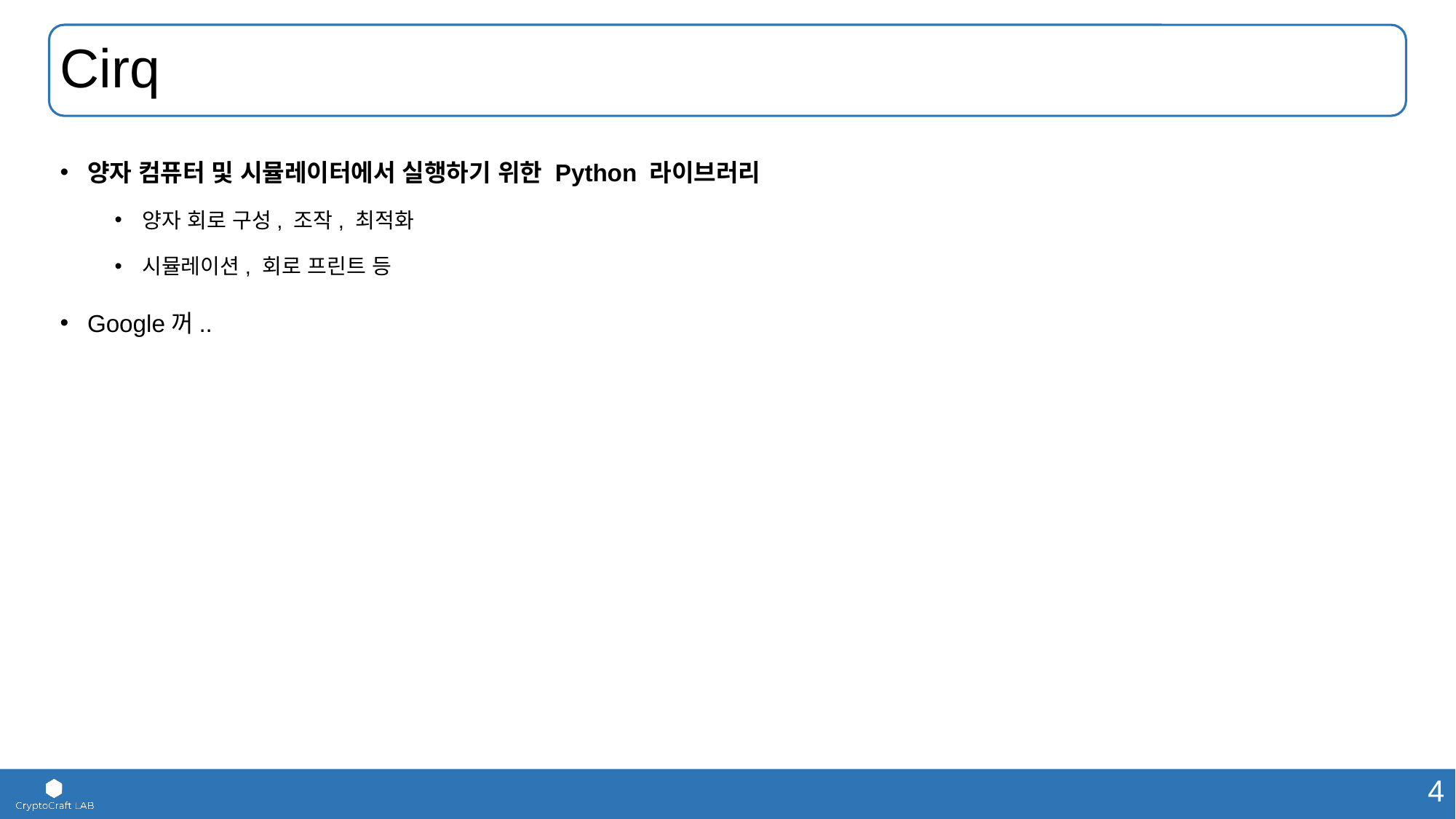

# Cirq
양자 컴퓨터 및 시뮬레이터에서 실행하기 위한 Python 라이브러리
양자 회로 구성, 조작, 최적화
시뮬레이션, 회로 프린트 등
Google꺼..